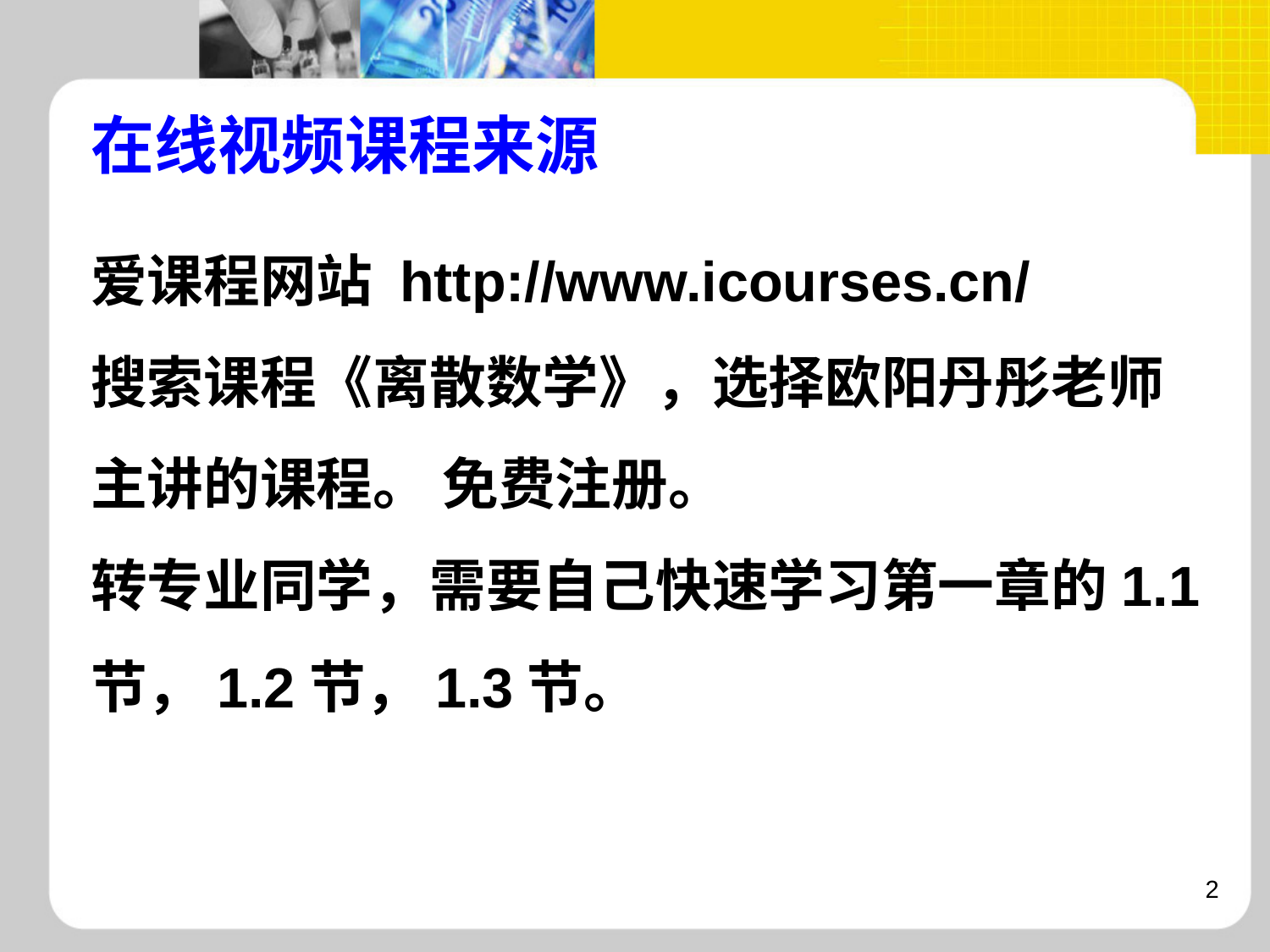

在线视频课程来源
爱课程网站 http://www.icourses.cn/
搜索课程《离散数学》，选择欧阳丹彤老师主讲的课程。 免费注册。
转专业同学，需要自己快速学习第一章的1.1节，1.2节，1.3节。

2